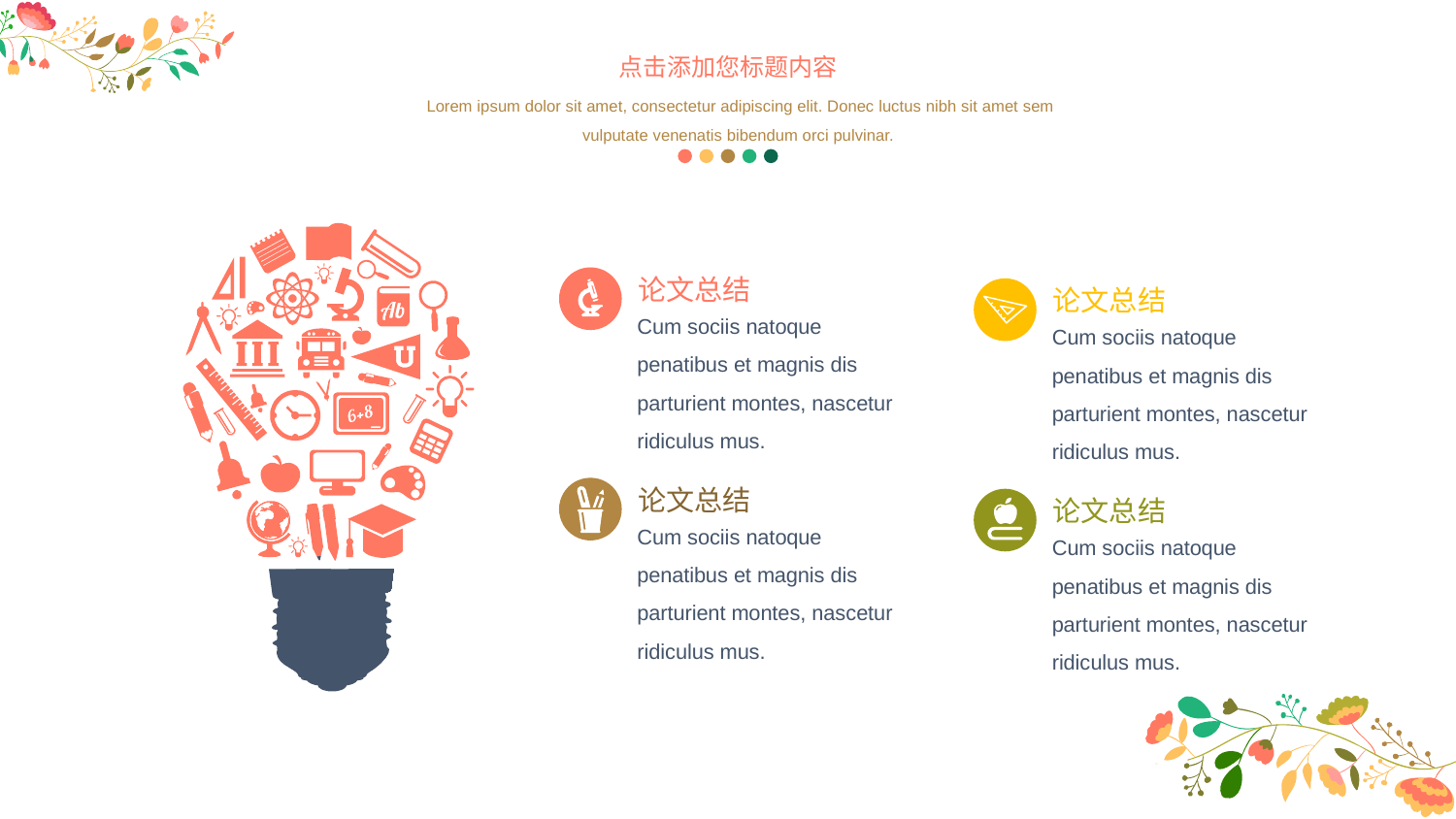

点击添加您标题内容
Lorem ipsum dolor sit amet, consectetur adipiscing elit. Donec luctus nibh sit amet sem vulputate venenatis bibendum orci pulvinar.

论文总结

论文总结

Cum sociis natoque penatibus et magnis dis parturient montes, nascetur ridiculus mus.

Cum sociis natoque penatibus et magnis dis parturient montes, nascetur ridiculus mus.

论文总结

论文总结

Cum sociis natoque penatibus et magnis dis parturient montes, nascetur ridiculus mus.

Cum sociis natoque penatibus et magnis dis parturient montes, nascetur ridiculus mus.